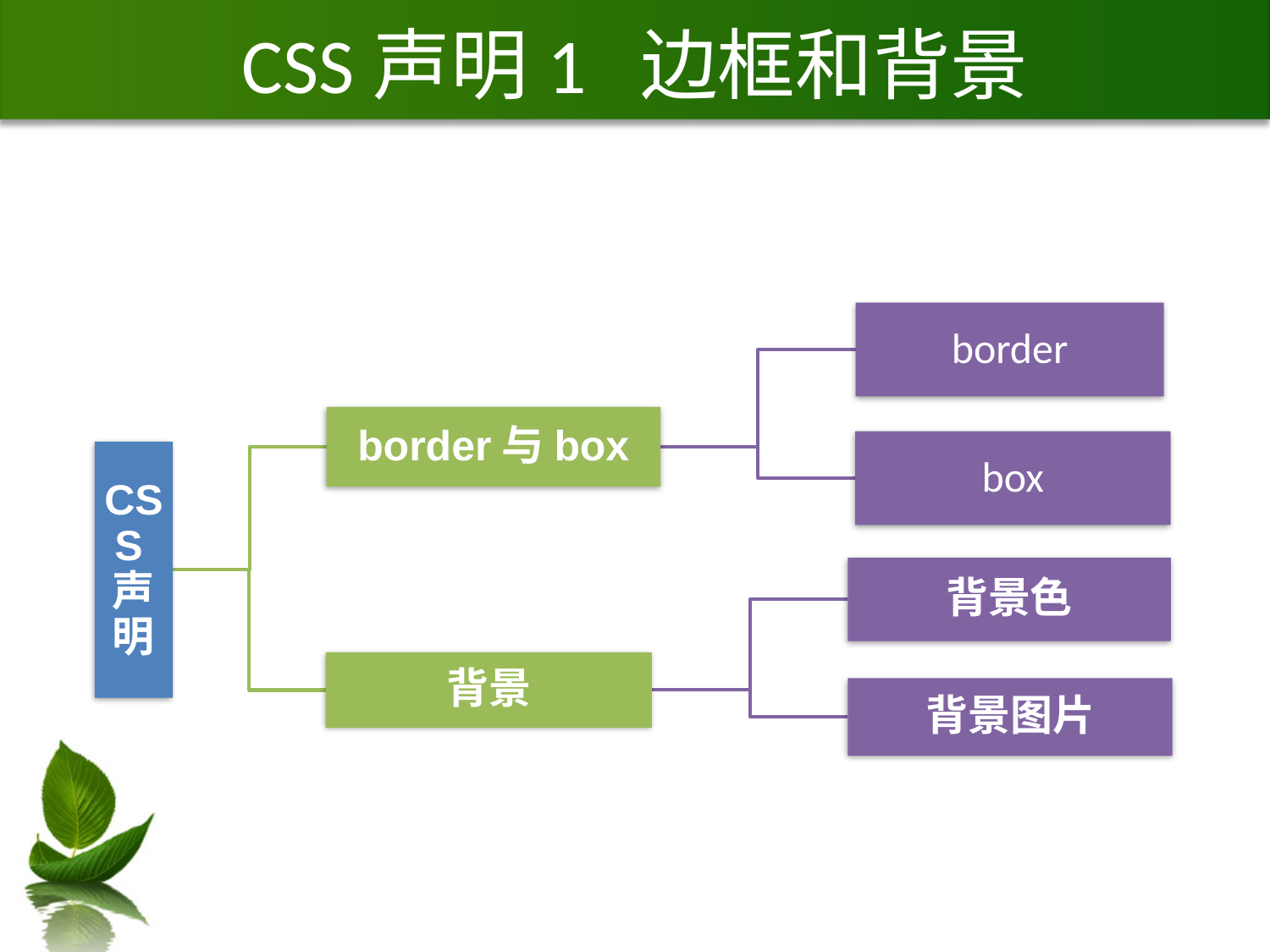

# CSS声明1  边框和背景

CSS声明
border与box
border
box
背景
背景色
背景图片